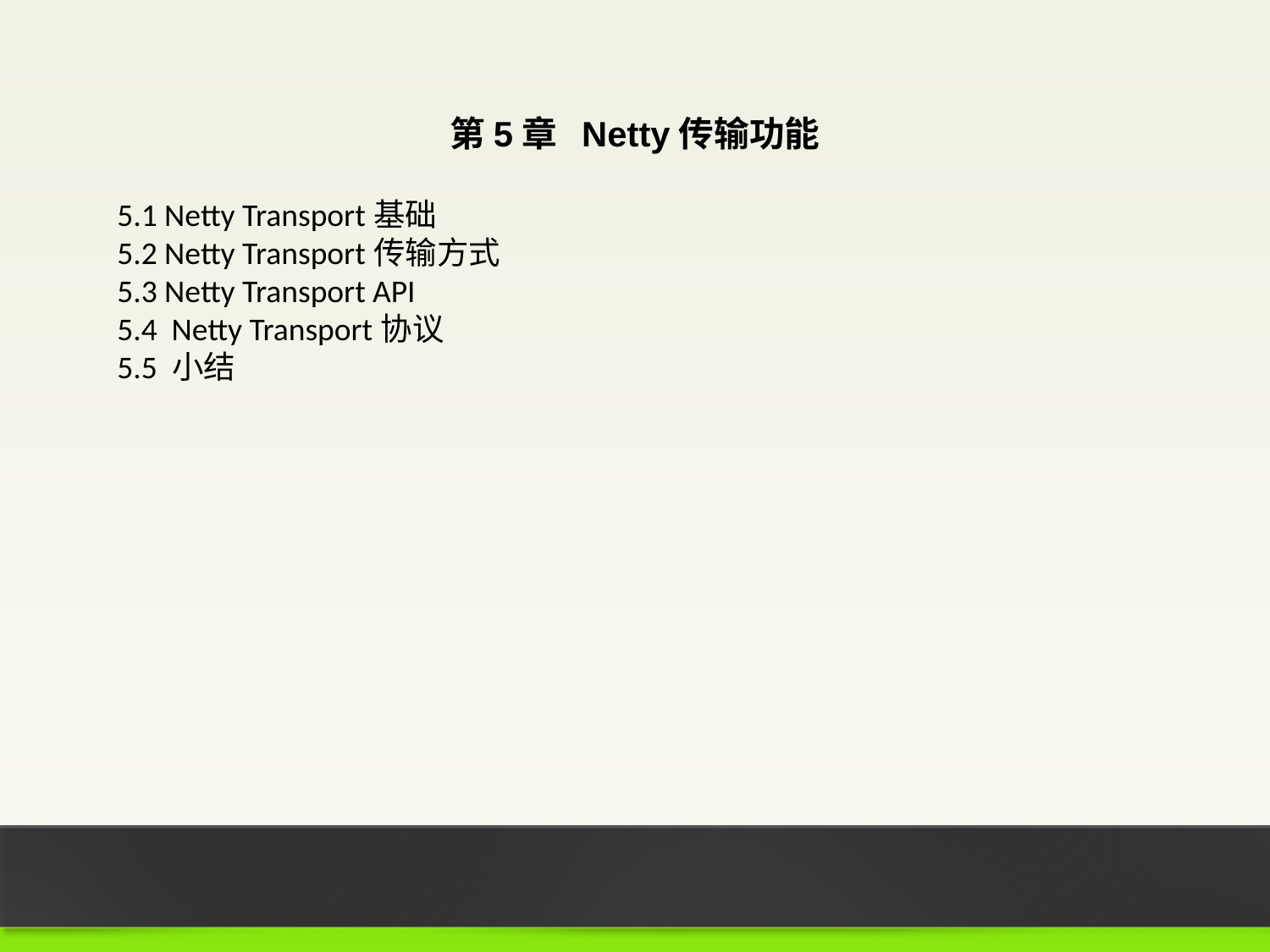

第5章  Netty传输功能
5.1 Netty Transport基础
5.2 Netty Transport传输方式
5.3 Netty Transport API
5.4  Netty Transport协议
5.5 小结